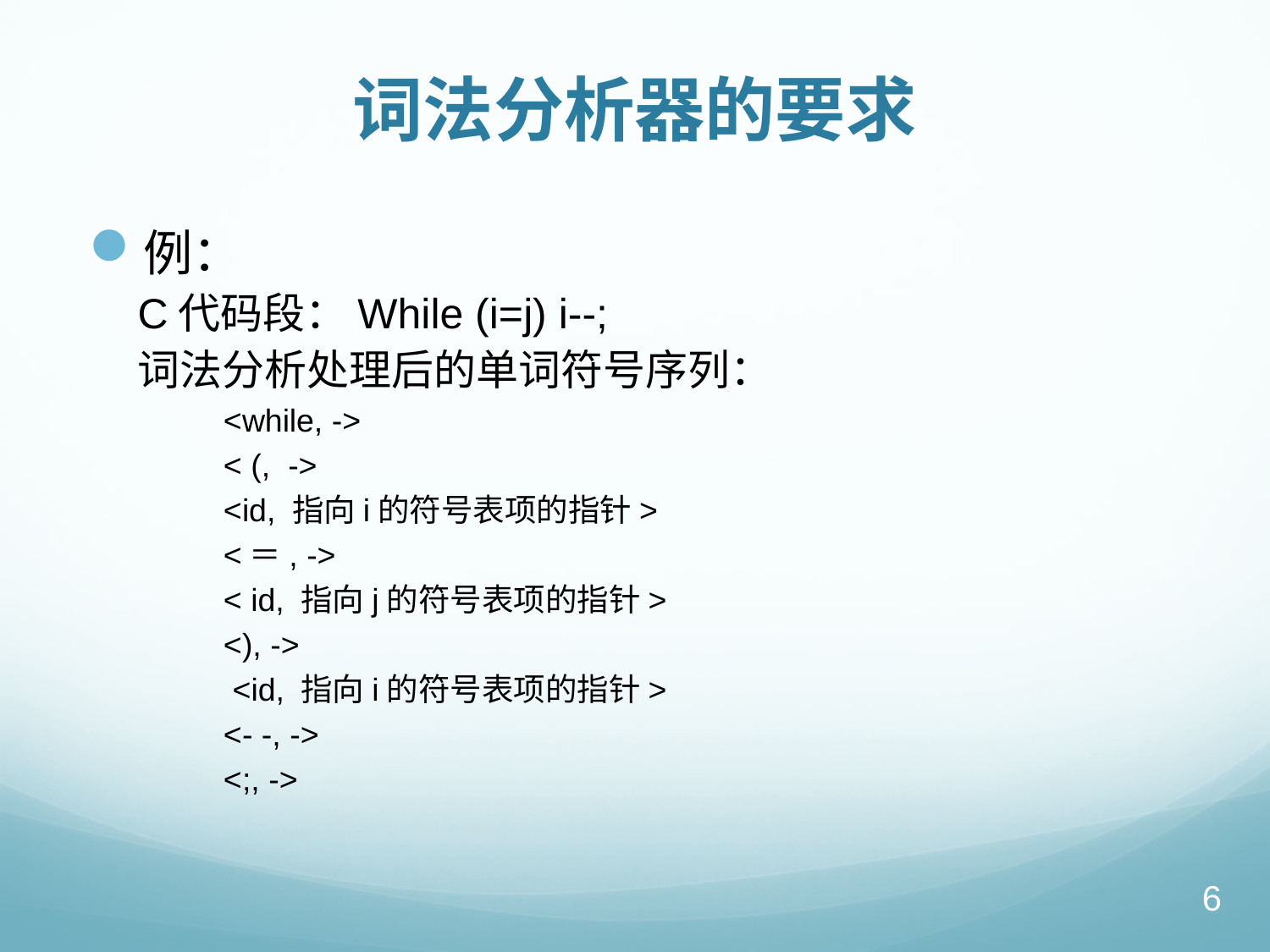

# 词法分析器的要求
例：
C代码段：While (i=j) i--;
词法分析处理后的单词符号序列：
<while, ->
< (,  ->
<id, 指向i的符号表项的指针>
<＝, ->
< id, 指向j的符号表项的指针>
<), ->
 <id, 指向i的符号表项的指针>
<- -, ->
<;, ->
6